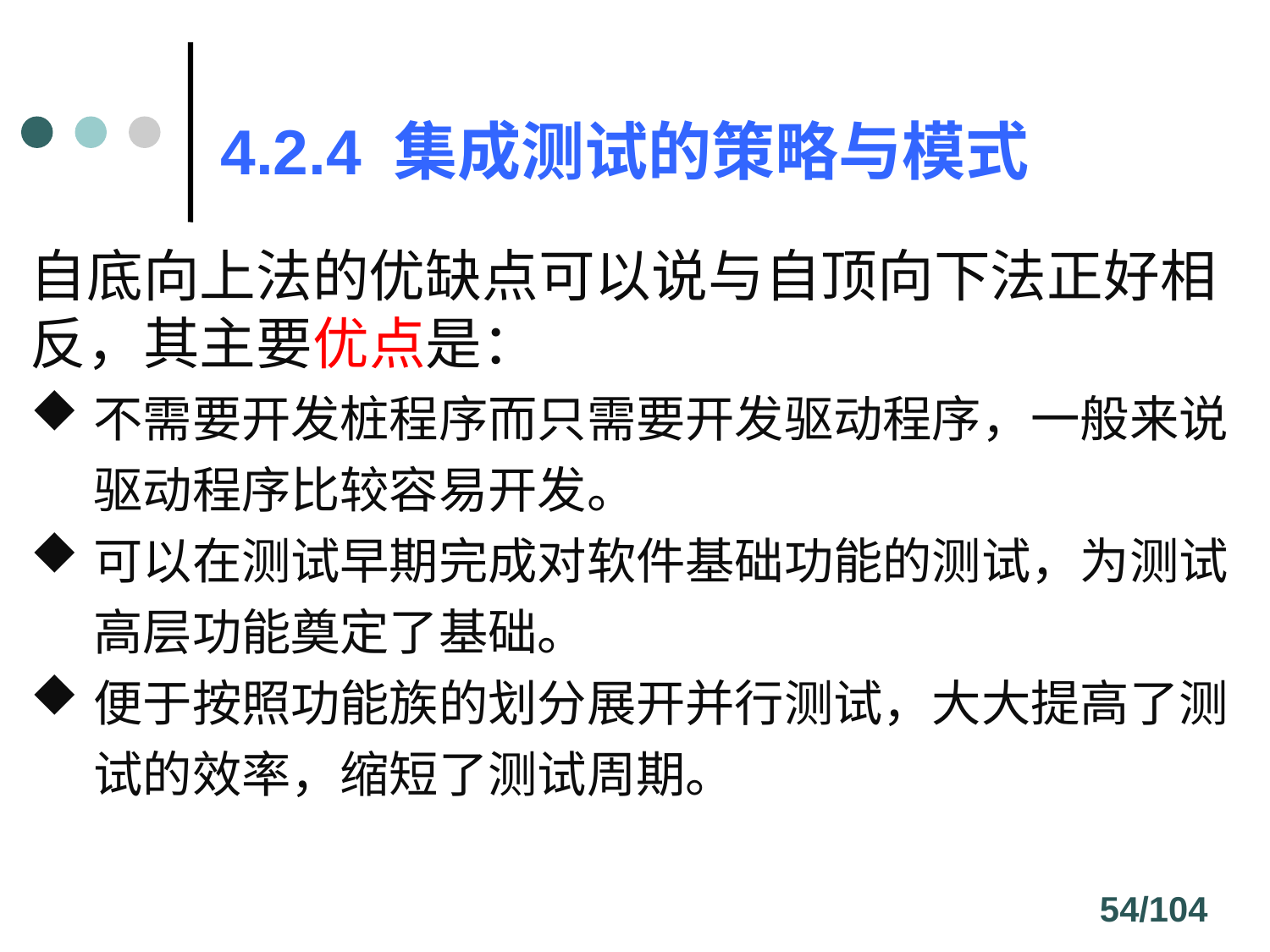

# 4.2.4 集成测试的策略与模式
自底向上法的优缺点可以说与自顶向下法正好相反，其主要优点是：
不需要开发桩程序而只需要开发驱动程序，一般来说驱动程序比较容易开发。
可以在测试早期完成对软件基础功能的测试，为测试高层功能奠定了基础。
便于按照功能族的划分展开并行测试，大大提高了测试的效率，缩短了测试周期。
54/104